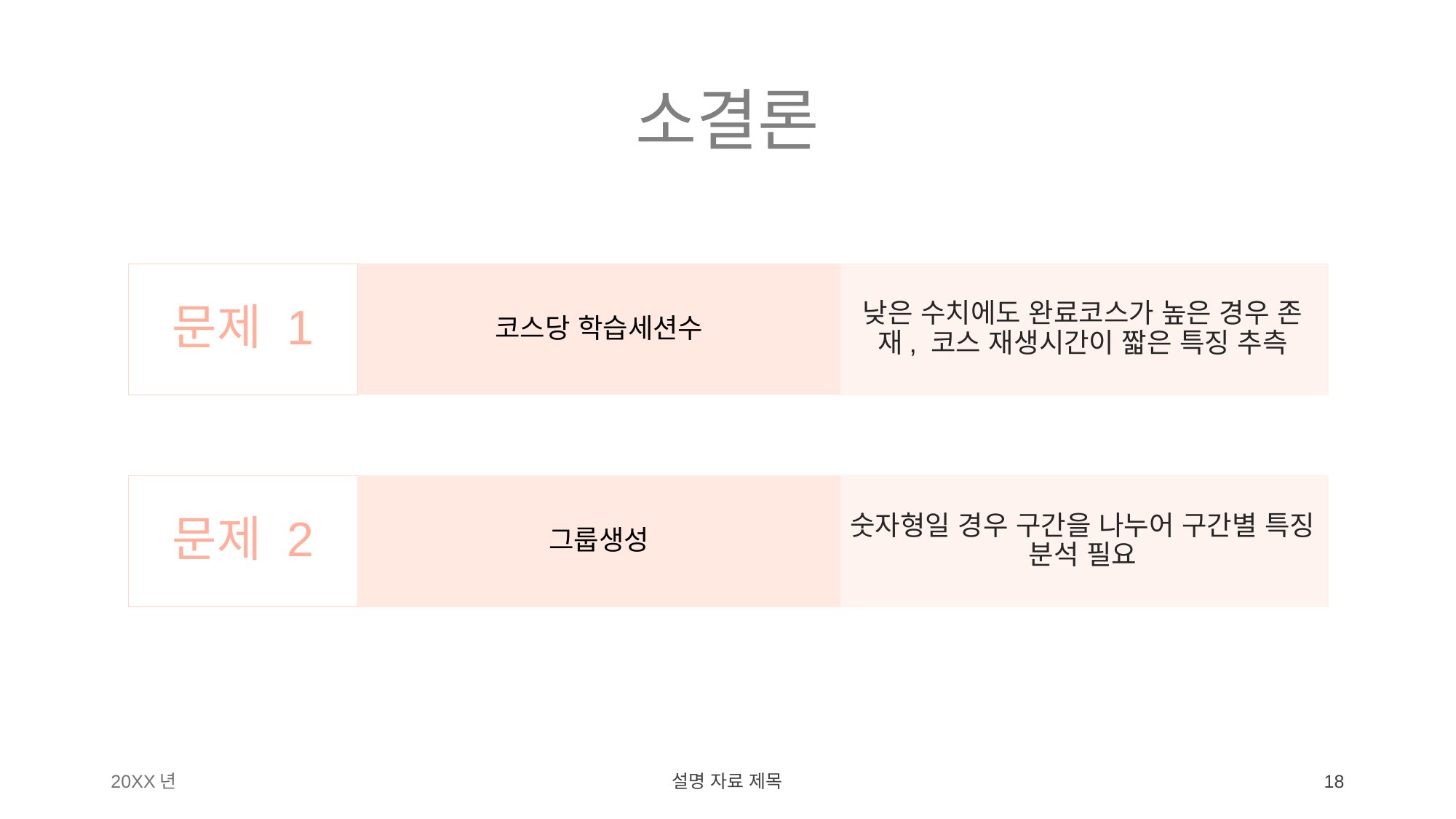

# 소결론
문제 1
코스당 학습세션수
낮은 수치에도 완료코스가 높은 경우 존재, 코스 재생시간이 짧은 특징 추측
문제 2
그룹생성
숫자형일 경우 구간을 나누어 구간별 특징 분석 필요
20XX년
설명 자료 제목
18